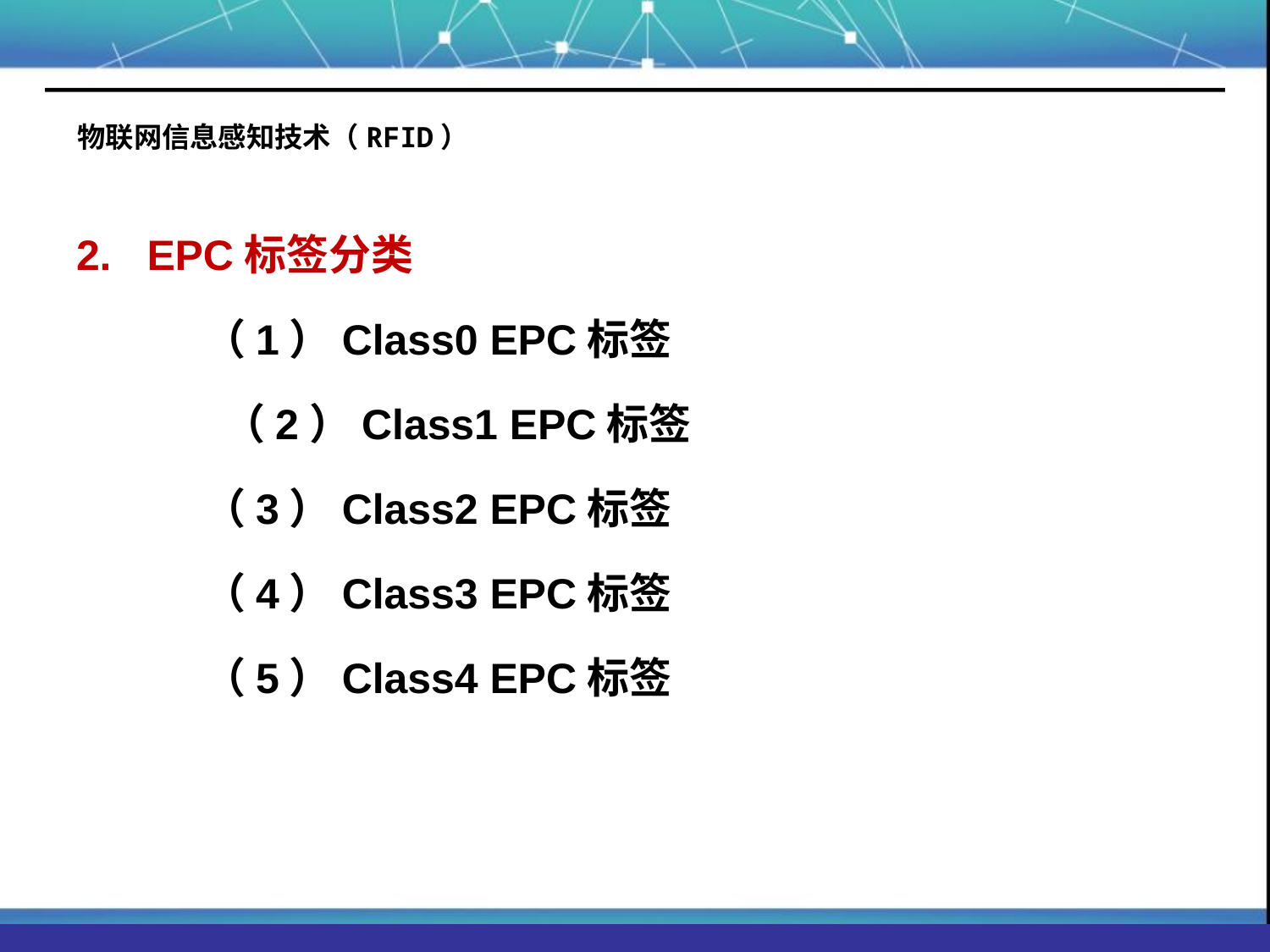

# 物联网信息感知技术（RFID）

2.   EPC标签分类
	（1）Class0 EPC标签
	 （2）Class1 EPC标签
	（3）Class2 EPC标签
	（4）Class3 EPC标签
	（5）Class4 EPC标签